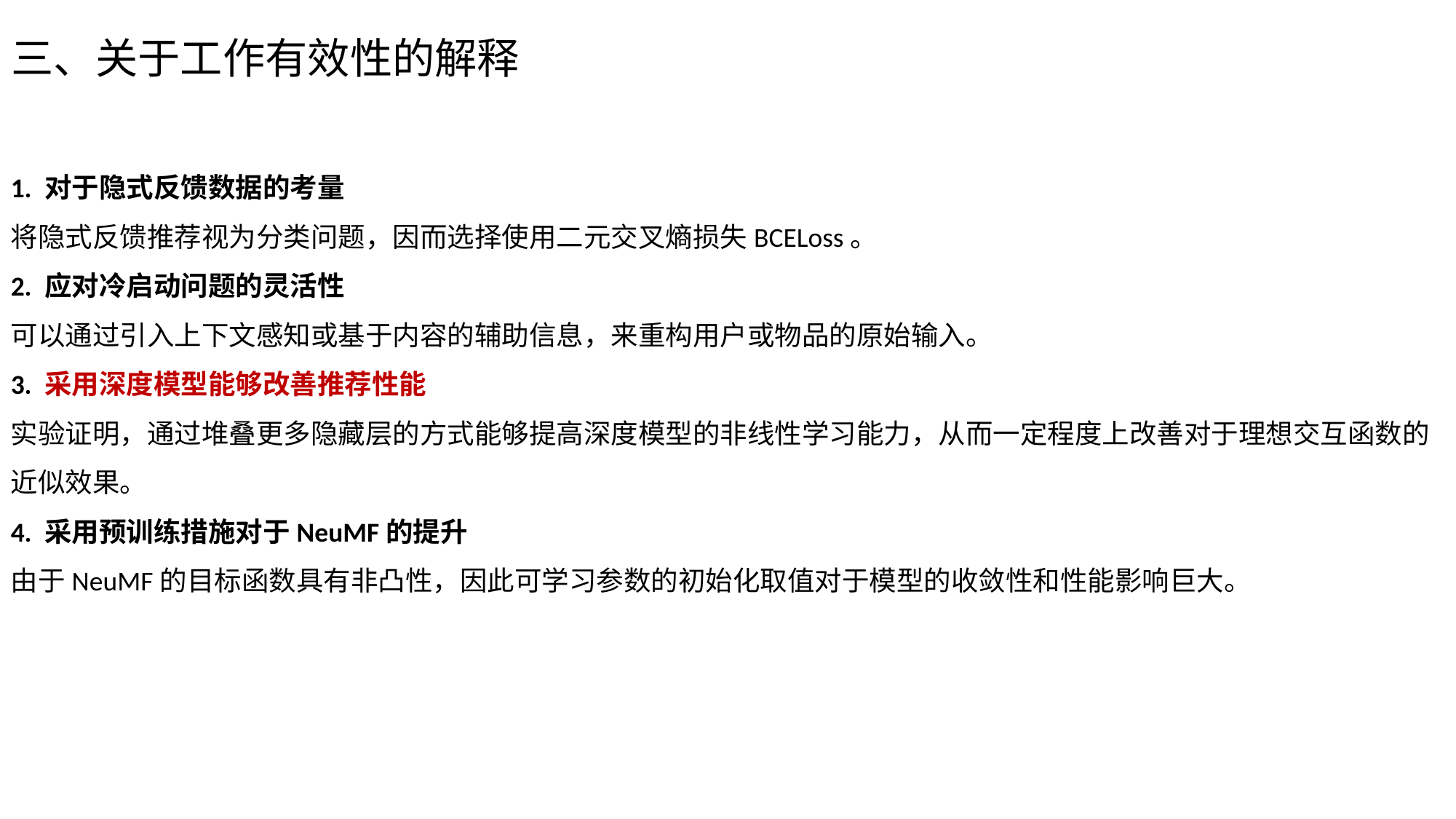

# 三、关于工作有效性的解释
1. 对于隐式反馈数据的考量
将隐式反馈推荐视为分类问题，因而选择使用二元交叉熵损失BCELoss。
2. 应对冷启动问题的灵活性
可以通过引入上下文感知或基于内容的辅助信息，来重构用户或物品的原始输入。
3. 采用深度模型能够改善推荐性能
实验证明，通过堆叠更多隐藏层的方式能够提高深度模型的非线性学习能力，从而一定程度上改善对于理想交互函数的近似效果。
4. 采用预训练措施对于NeuMF的提升
由于NeuMF的目标函数具有非凸性，因此可学习参数的初始化取值对于模型的收敛性和性能影响巨大。